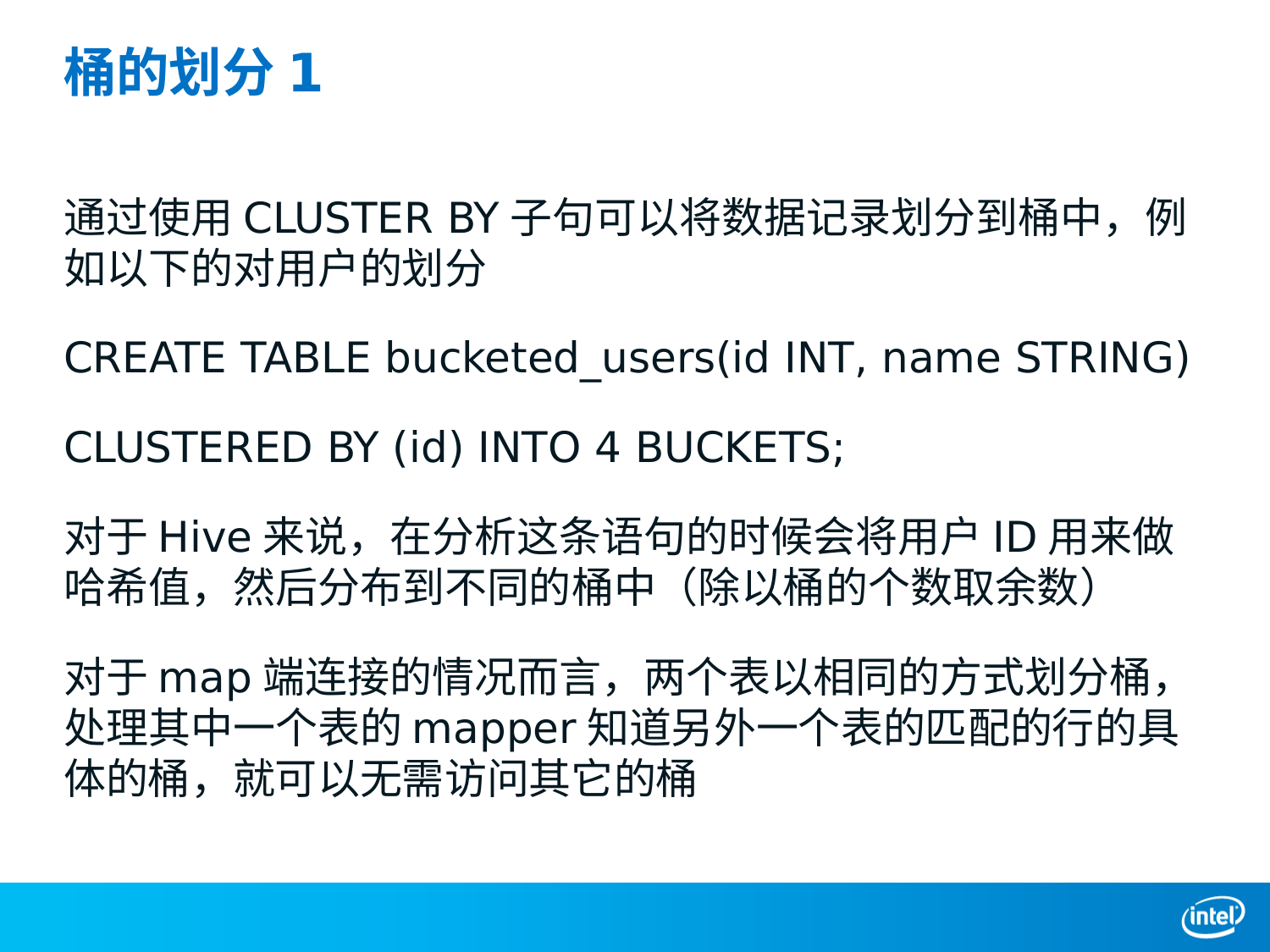

# 桶的划分1
通过使用CLUSTER BY子句可以将数据记录划分到桶中，例如以下的对用户的划分
CREATE TABLE bucketed_users(id INT, name STRING)
CLUSTERED BY (id) INTO 4 BUCKETS;
对于Hive来说，在分析这条语句的时候会将用户ID用来做哈希值，然后分布到不同的桶中（除以桶的个数取余数）
对于map端连接的情况而言，两个表以相同的方式划分桶，处理其中一个表的mapper知道另外一个表的匹配的行的具体的桶，就可以无需访问其它的桶